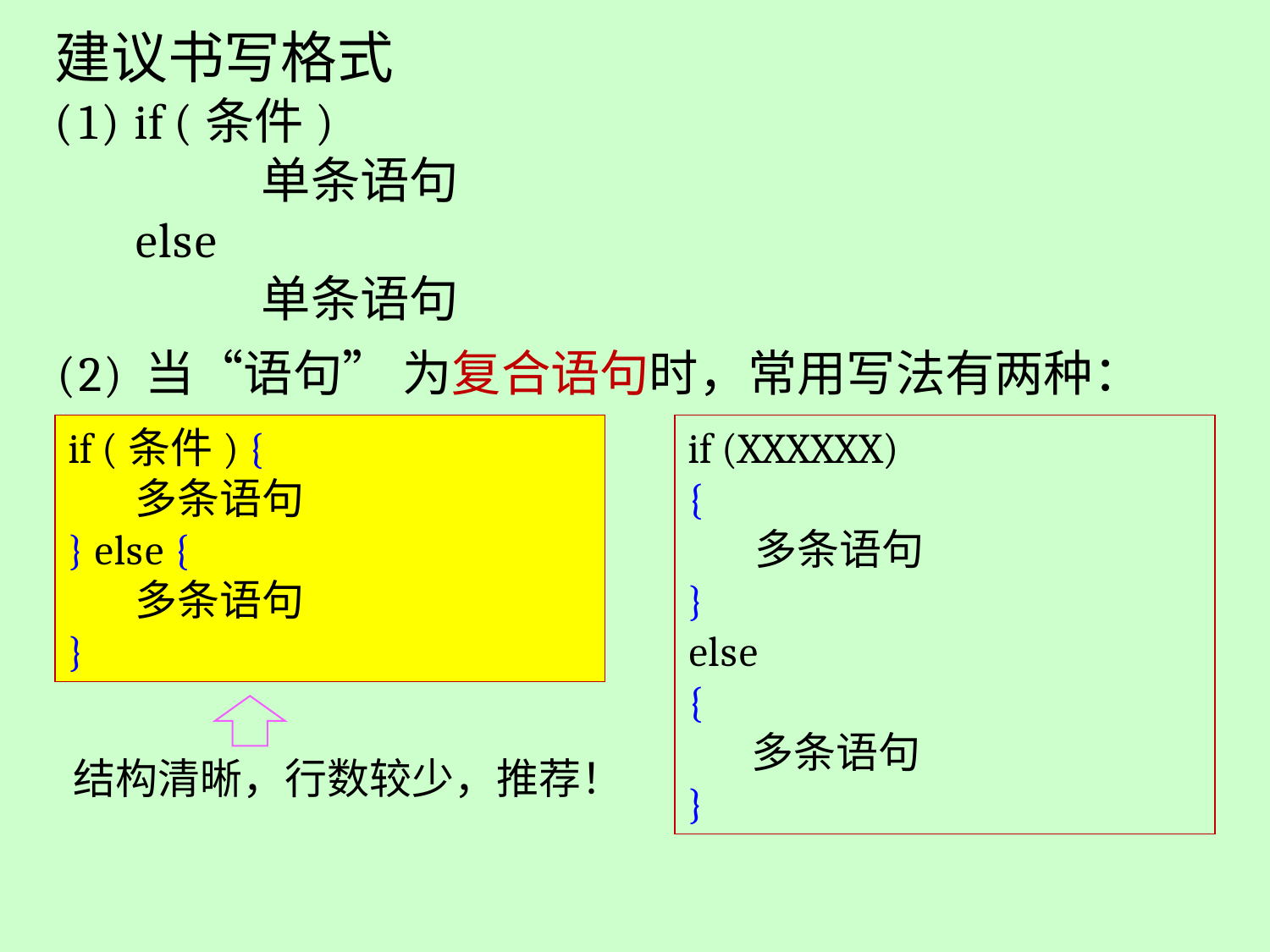

建议书写格式
(1)	if (条件)
		单条语句
	else
		单条语句
(2) 当“语句” 为复合语句时，常用写法有两种：
if (条件) {
      多条语句
} else {
      多条语句
}
if (XXXXXX)
{
      多条语句
}
else
{
多条语句
}

结构清晰，行数较少，推荐！
20